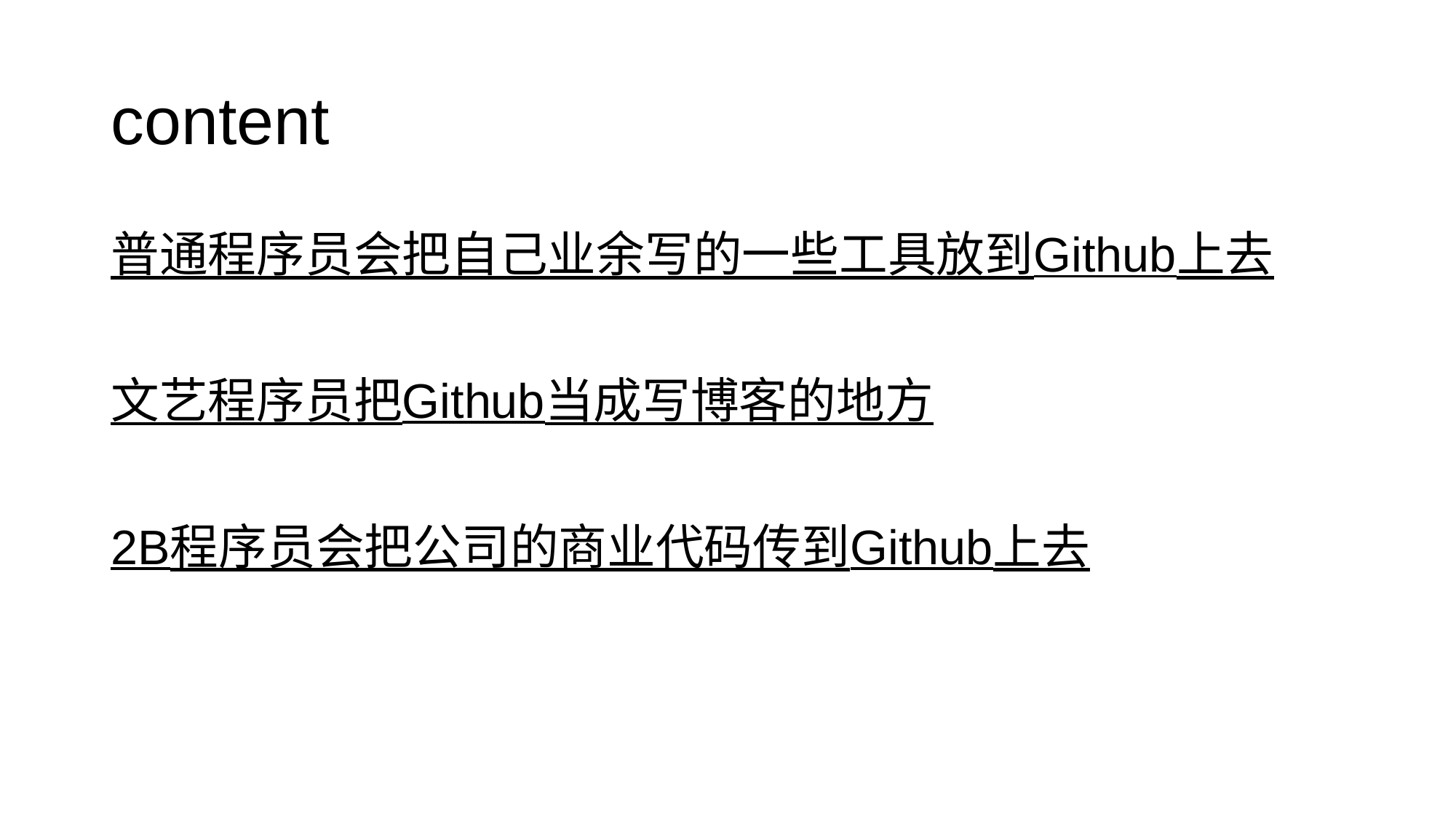

# content
普通程序员会把自己业余写的一些工具放到Github上去

文艺程序员把Github当成写博客的地方

2B程序员会把公司的商业代码传到Github上去